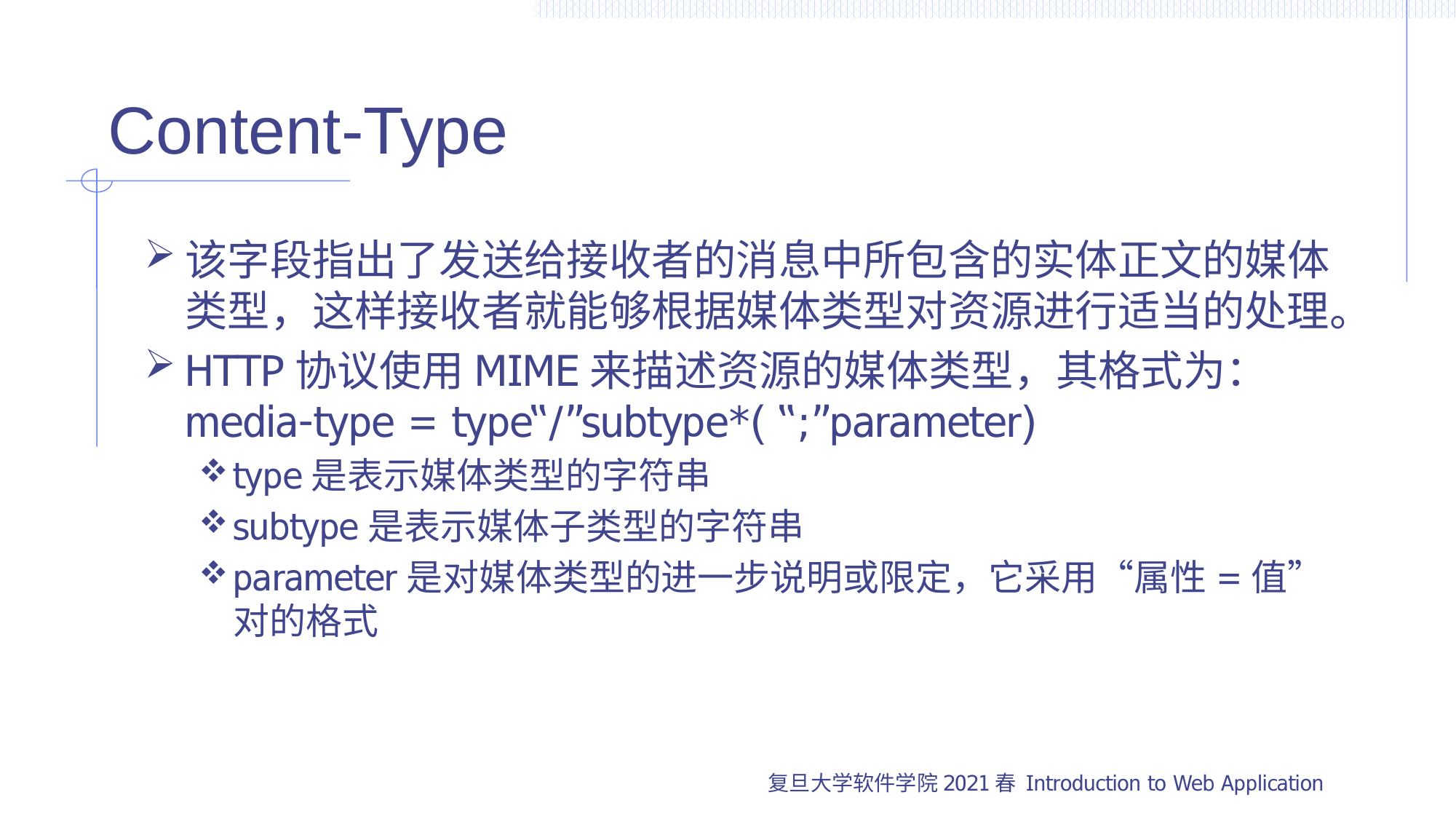

# Content-Type
该字段指出了发送给接收者的消息中所包含的实体正文的媒体类型，这样接收者就能够根据媒体类型对资源进行适当的处理。
HTTP协议使用MIME来描述资源的媒体类型，其格式为：
media-type = type“/”subtype*( “;”parameter)
type是表示媒体类型的字符串
subtype是表示媒体子类型的字符串
parameter是对媒体类型的进一步说明或限定，它采用“属性=值”对的格式